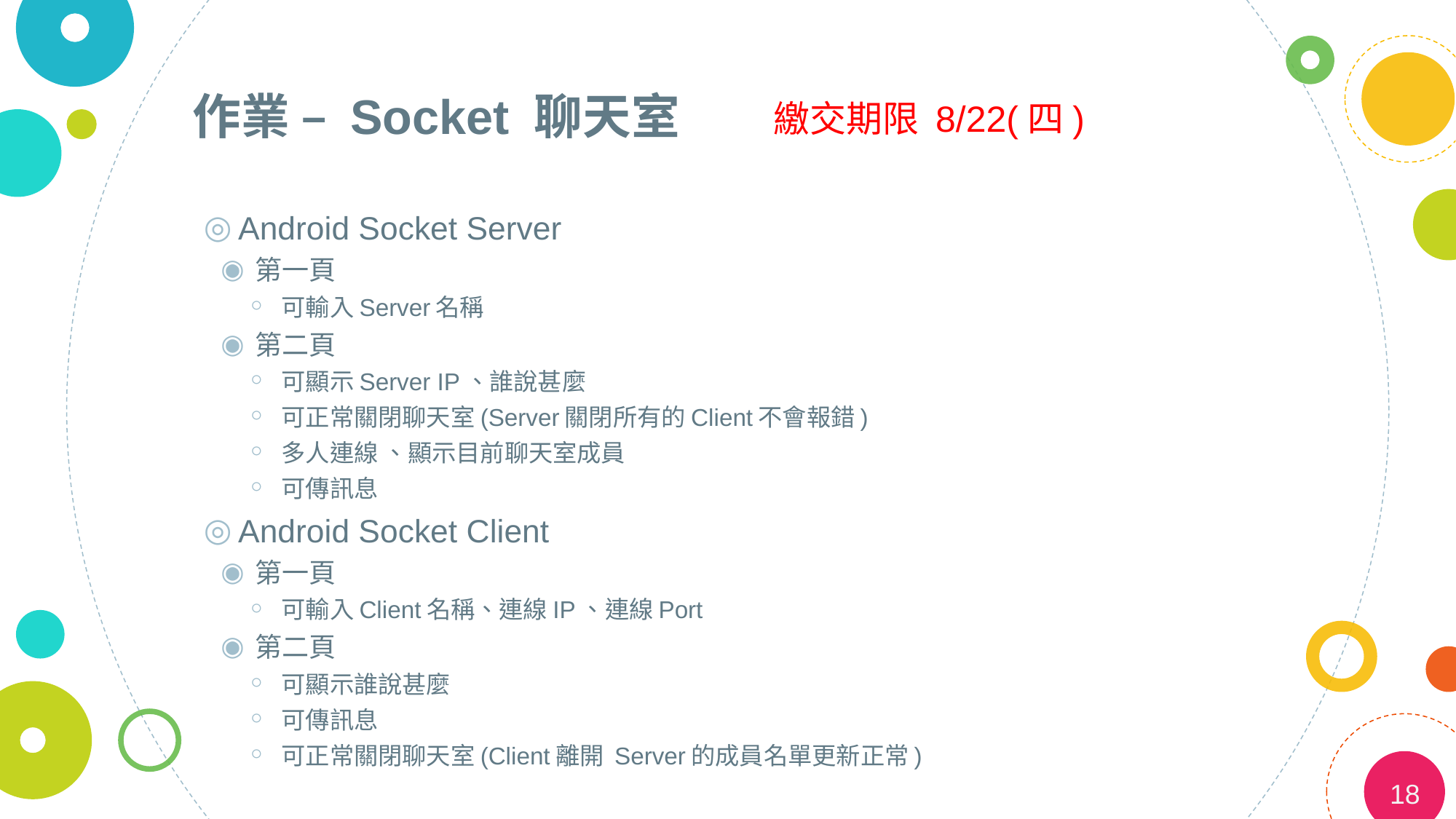

# 作業 – Socket 聊天室
繳交期限 8/22(四)
Android Socket Server
第一頁
可輸入Server名稱
第二頁
可顯示Server IP、誰說甚麼
可正常關閉聊天室(Server關閉所有的Client不會報錯)
多人連線 、顯示目前聊天室成員
可傳訊息
Android Socket Client
第一頁
可輸入Client名稱、連線IP、連線Port
第二頁
可顯示誰說甚麼
可傳訊息
可正常關閉聊天室(Client離開 Server的成員名單更新正常)
18